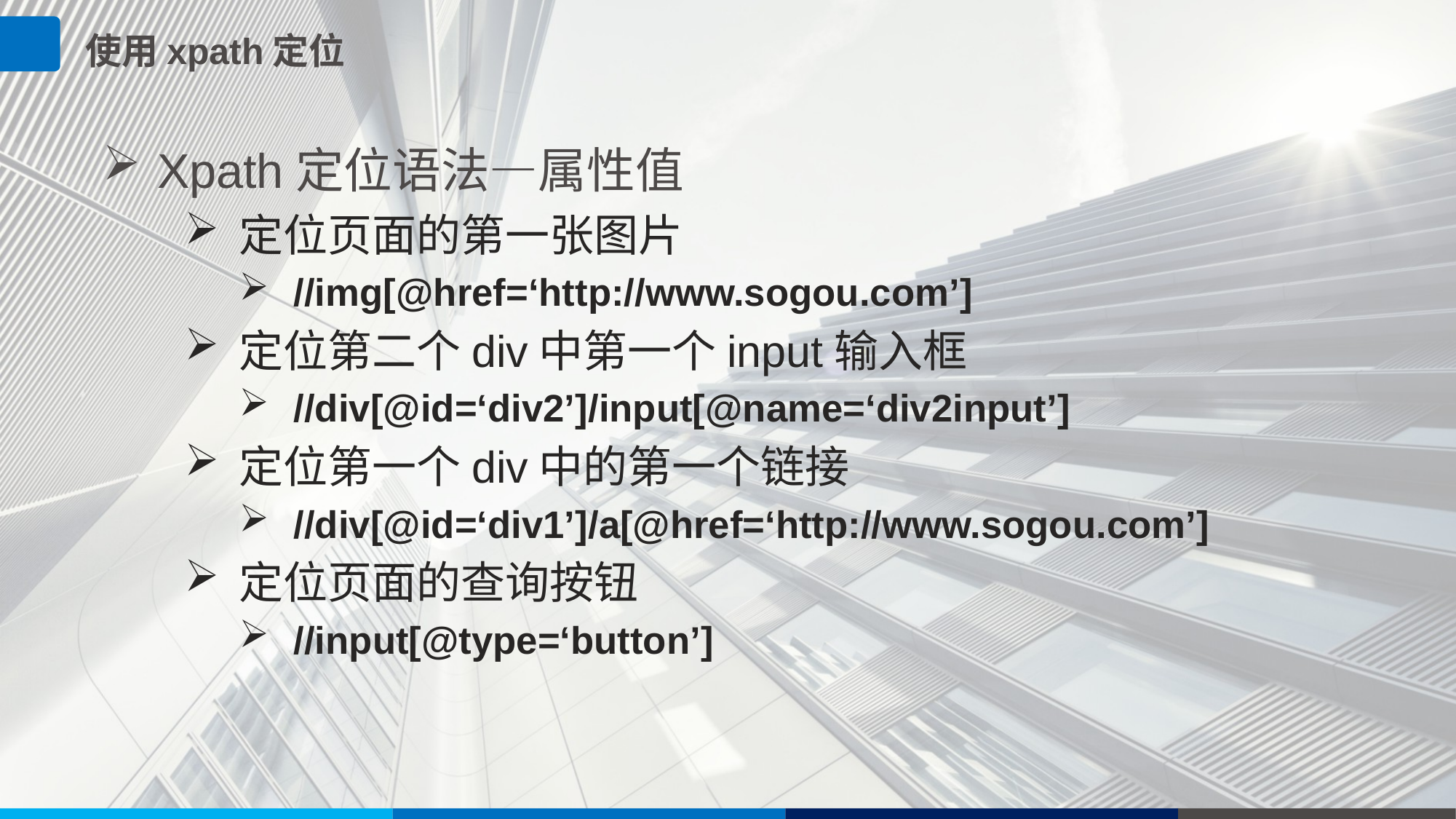

使用xpath定位
Xpath定位语法—属性值
定位页面的第一张图片
//img[@href=‘http://www.sogou.com’]
定位第二个div中第一个input输入框
//div[@id=‘div2’]/input[@name=‘div2input’]
定位第一个div中的第一个链接
//div[@id=‘div1’]/a[@href=‘http://www.sogou.com’]
定位页面的查询按钮
//input[@type=‘button’]